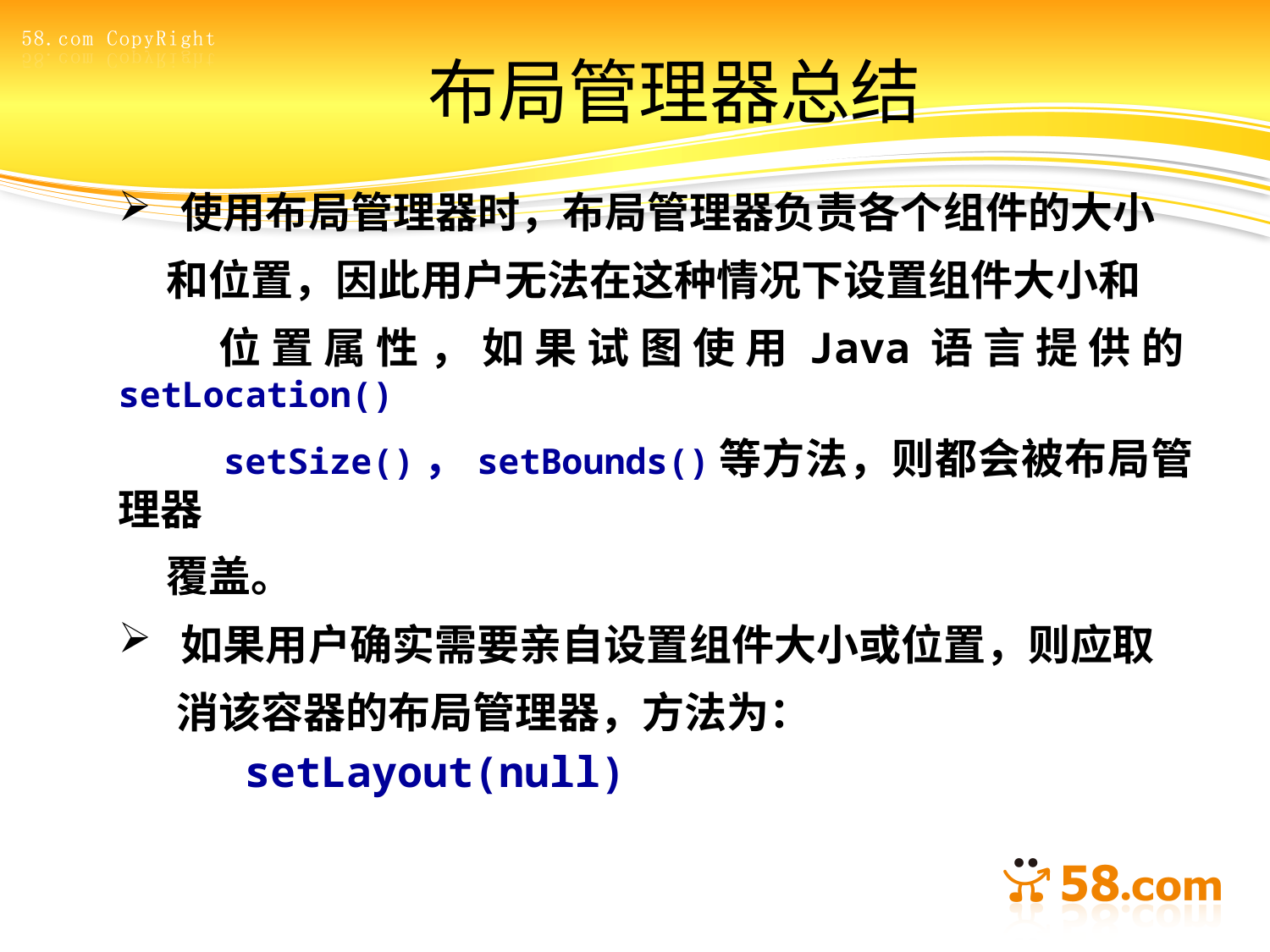

# 布局管理器总结
  使用布局管理器时，布局管理器负责各个组件的大小
    和位置，因此用户无法在这种情况下设置组件大小和
    位置属性，如果试图使用Java语言提供的setLocation()
    setSize()，setBounds()等方法，则都会被布局管理器
    覆盖。
  如果用户确实需要亲自设置组件大小或位置，则应取
     消该容器的布局管理器，方法为：
     setLayout(null)